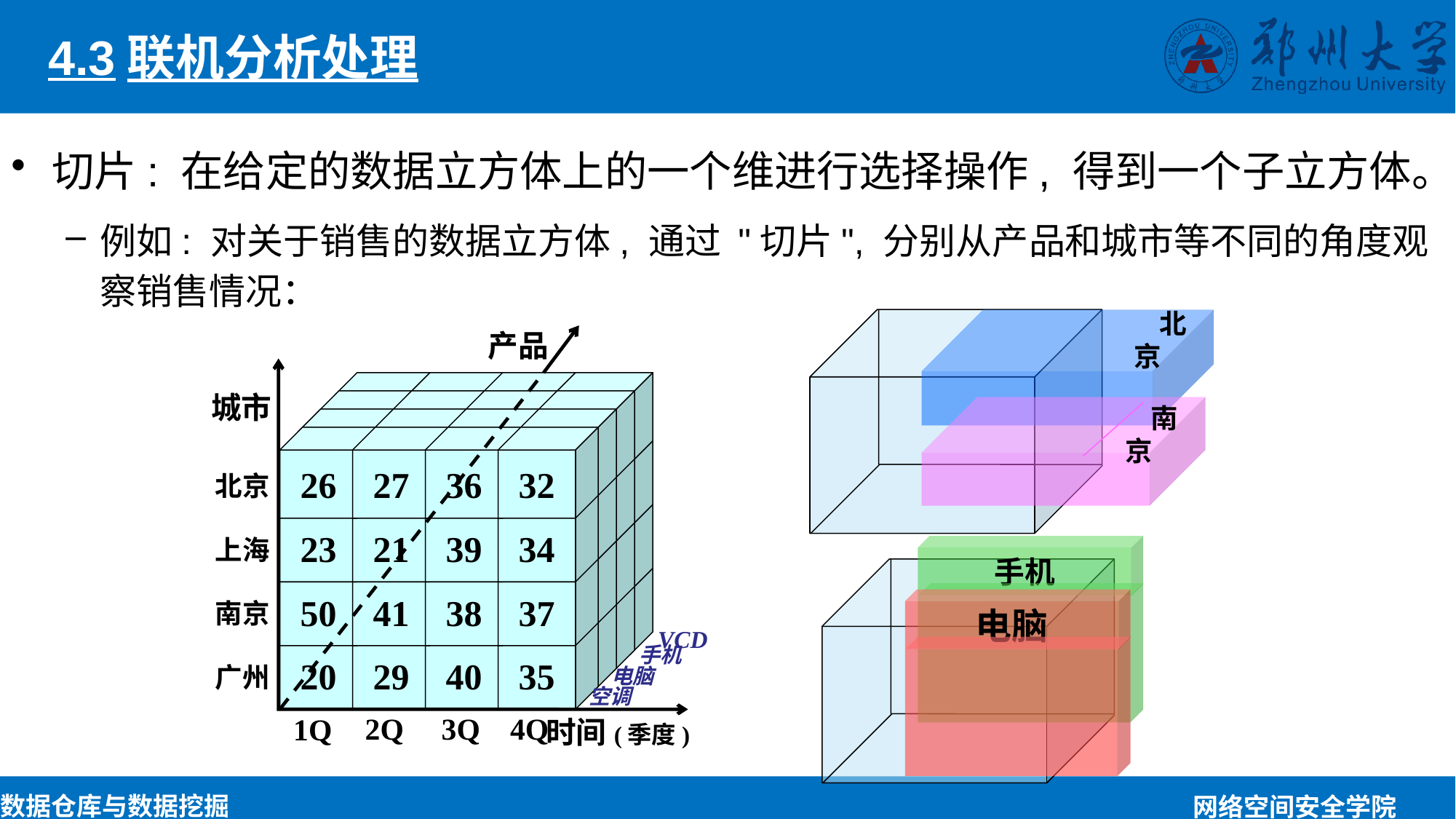

4.3联机分析处理
切片: 在给定的数据立方体上的一个维进行选择操作, 得到一个子立方体。
例如: 对关于销售的数据立方体, 通过 "切片", 分别从产品和城市等不同的角度观察销售情况：
   北
京

   南
京

产品

城市
26
27
36
32
北京
23
21
39
34
上海
50
41
38
37
南京
VCD
20
29
40
35
手机
广州
电脑
空调
2Q
3Q
4Q
1Q
时间(季度)

手机

电脑